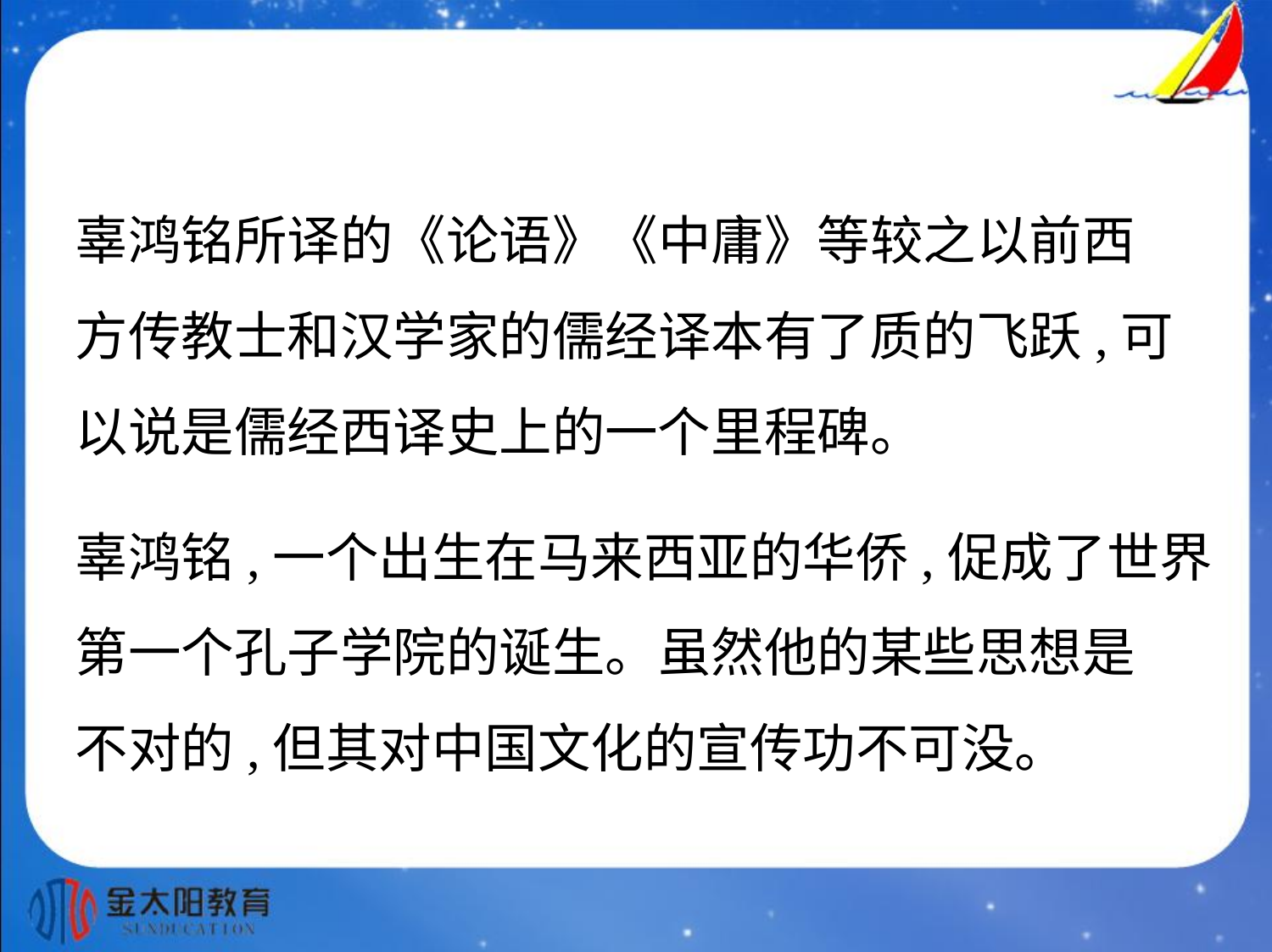

辜鸿铭所译的《论语》《中庸》等较之以前西
方传教士和汉学家的儒经译本有了质的飞跃,可
以说是儒经西译史上的一个里程碑。
辜鸿铭,一个出生在马来西亚的华侨,促成了世界
第一个孔子学院的诞生。虽然他的某些思想是
不对的,但其对中国文化的宣传功不可没。